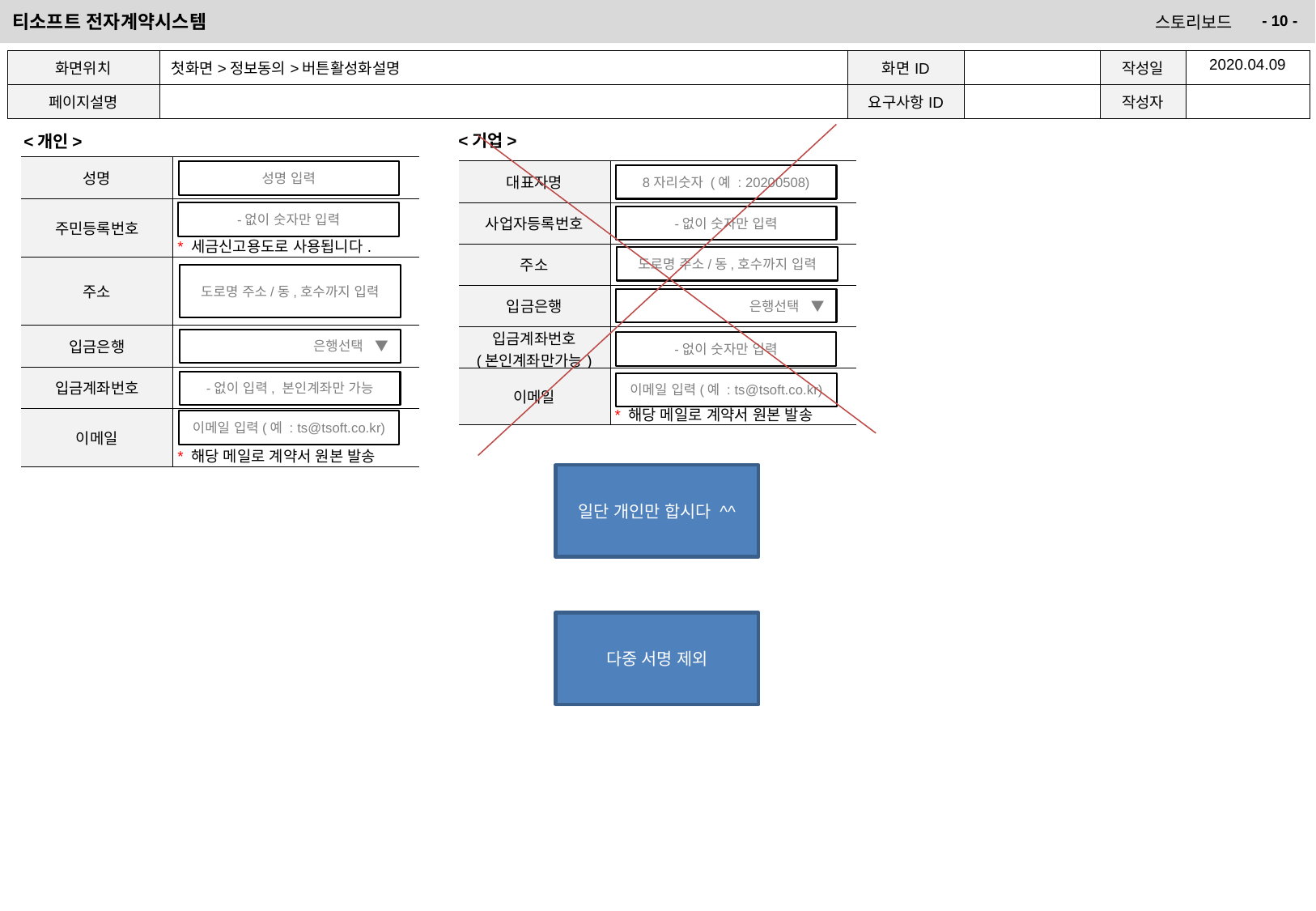

| 화면위치 | 첫화면>정보동의>버튼활성화설명 | 화면ID |  | 작성일 | 2020.04.09 |
| --- | --- | --- | --- | --- | --- |
| 페이지설명 |  | 요구사항ID |  | 작성자 |  |
<기업>
<개인>
| 성명 |  |
| --- | --- |
| 주민등록번호 | \* 세금신고용도로 사용됩니다. |
| 주소 |  |
| 입금은행 |  |
| 입금계좌번호 |  |
| 이메일 | \* 해당 메일로 계약서 원본 발송 |
| 대표자명 |  |
| --- | --- |
| 사업자등록번호 |  |
| 주소 |  |
| 입금은행 |  |
| 입금계좌번호 (본인계좌만가능) |  |
| 이메일 | \* 해당 메일로 계약서 원본 발송 |
성명 입력
8자리숫자 (예 : 20200508)
-없이 숫자만 입력
-없이 숫자만 입력
도로명 주소/동,호수까지 입력
도로명 주소/동,호수까지 입력
은행선택   ▼
은행선택   ▼
-없이 숫자만 입력
-없이 입력, 본인계좌만 가능
이메일 입력(예 : ts@tsoft.co.kr)
이메일 입력(예 : ts@tsoft.co.kr)
일단 개인만 합시다 ^^
다중 서명 제외